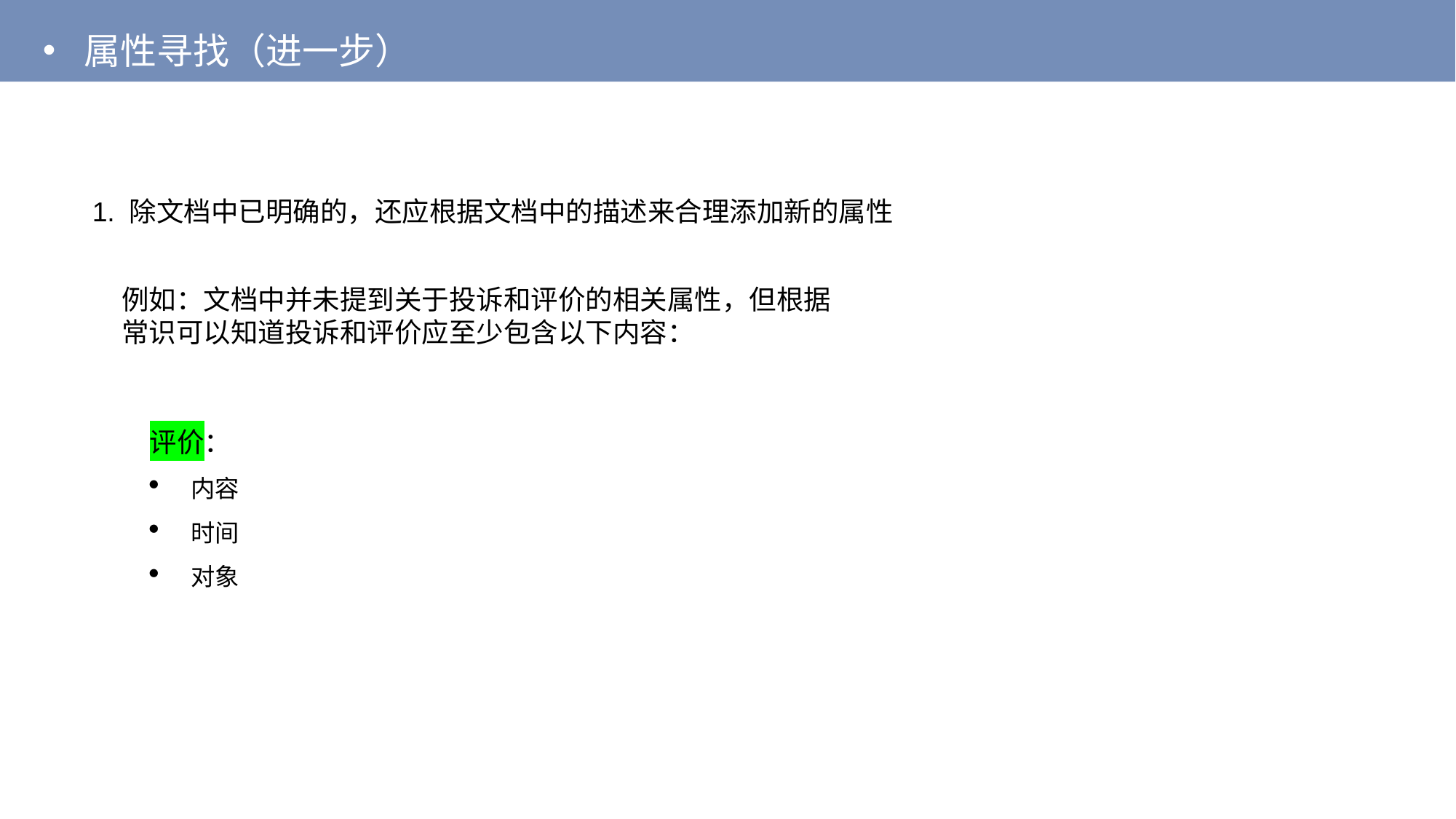

属性寻找（进一步）
1. 除文档中已明确的，还应根据文档中的描述来合理添加新的属性
例如：文档中并未提到关于投诉和评价的相关属性，但根据常识可以知道投诉和评价应至少包含以下内容：
评价：
内容
时间
对象